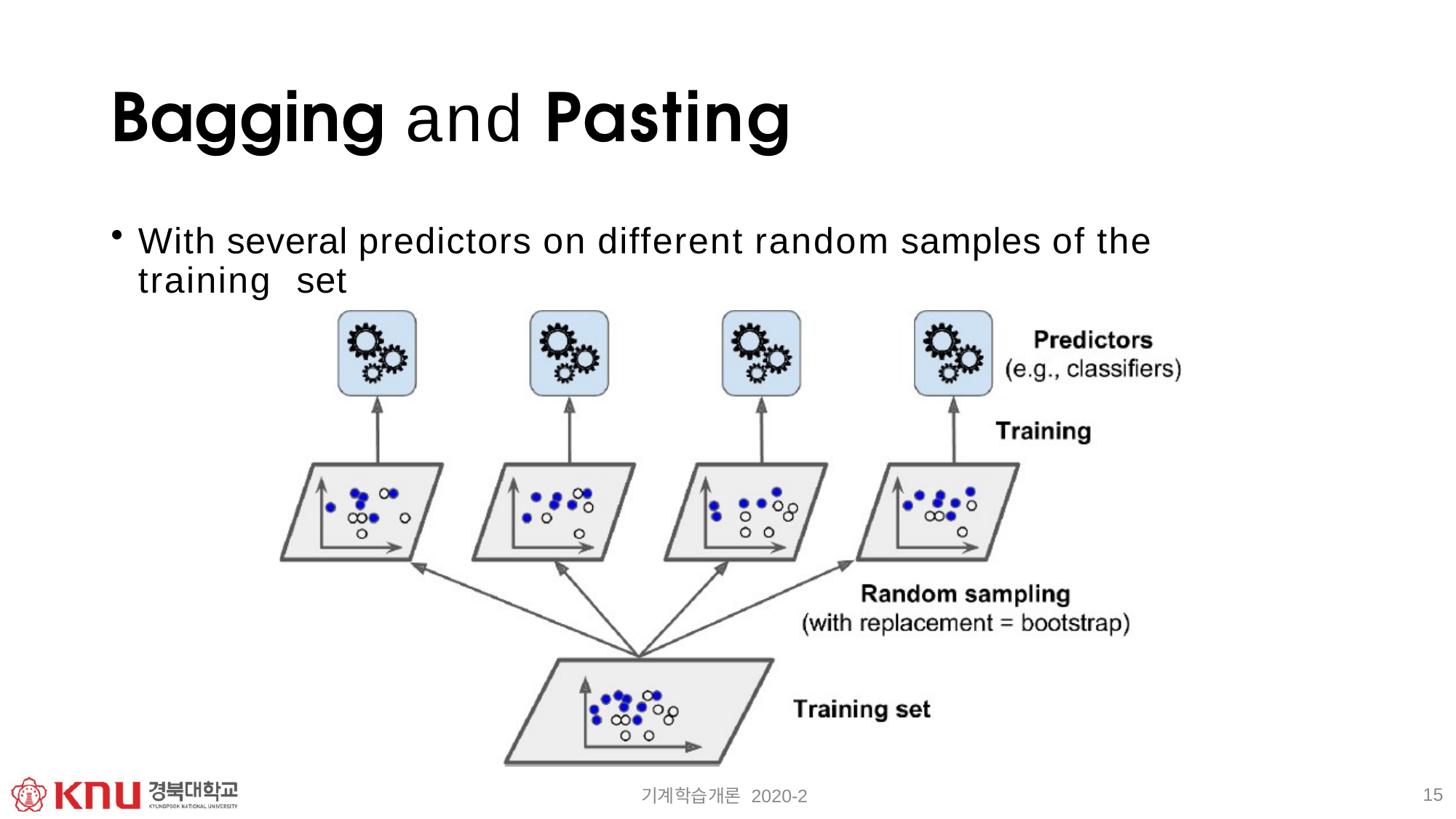

# Bagging and Pasting
With several predictors on different random samples of the training  set

15
기계학습개론 2020-2